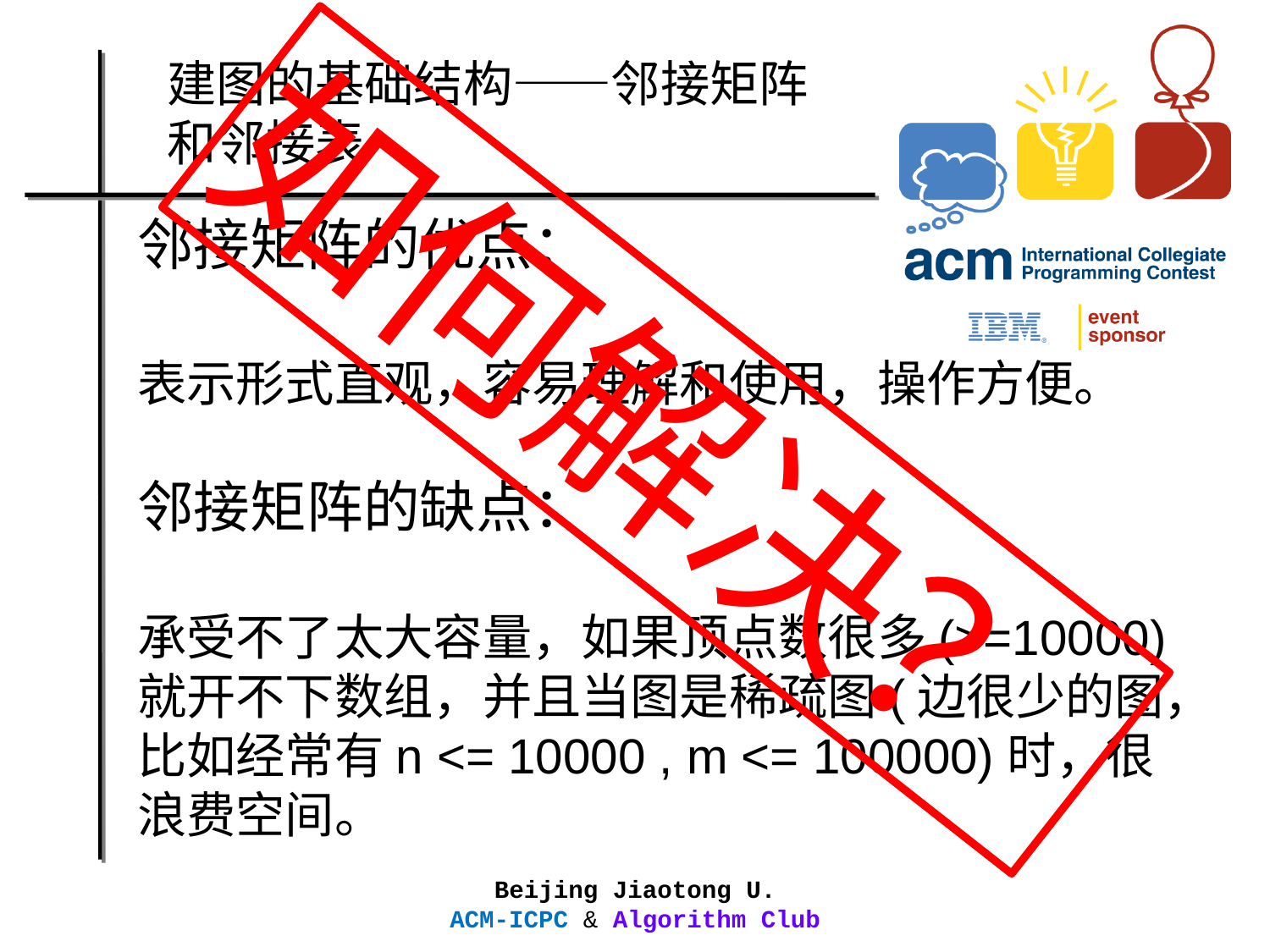

建图的基础结构——邻接矩阵和邻接表
邻接矩阵的优点：

表示形式直观，容易理解和使用，操作方便。

邻接矩阵的缺点：

承受不了太大容量，如果顶点数很多(>=10000)就开不下数组，并且当图是稀疏图(边很少的图，比如经常有n <= 10000 , m <= 100000)时，很浪费空间。

如何解决？